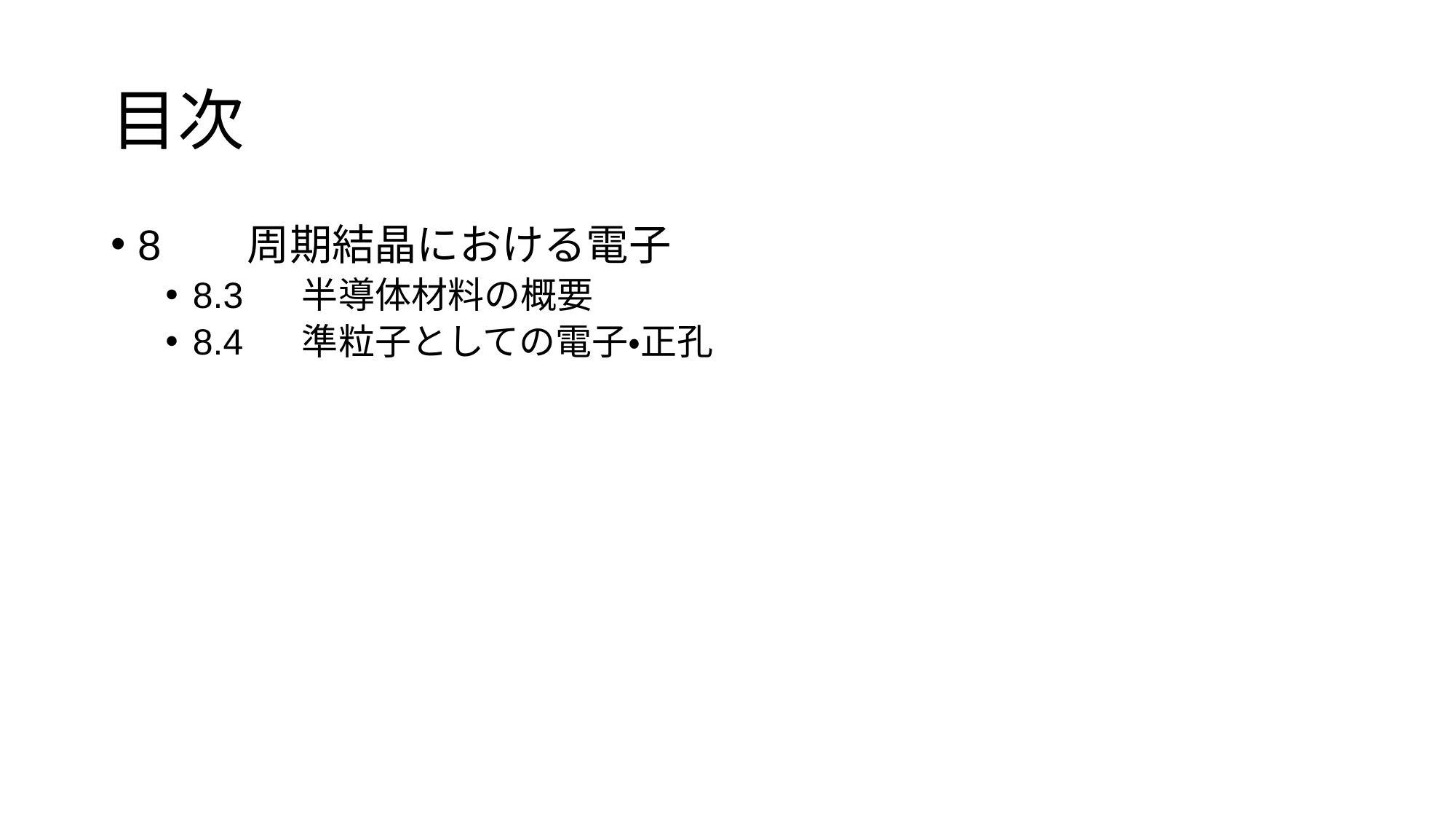

# 目次
8	周期結晶における電子
8.3	半導体材料の概要
8.4	準粒子としての電子・正孔